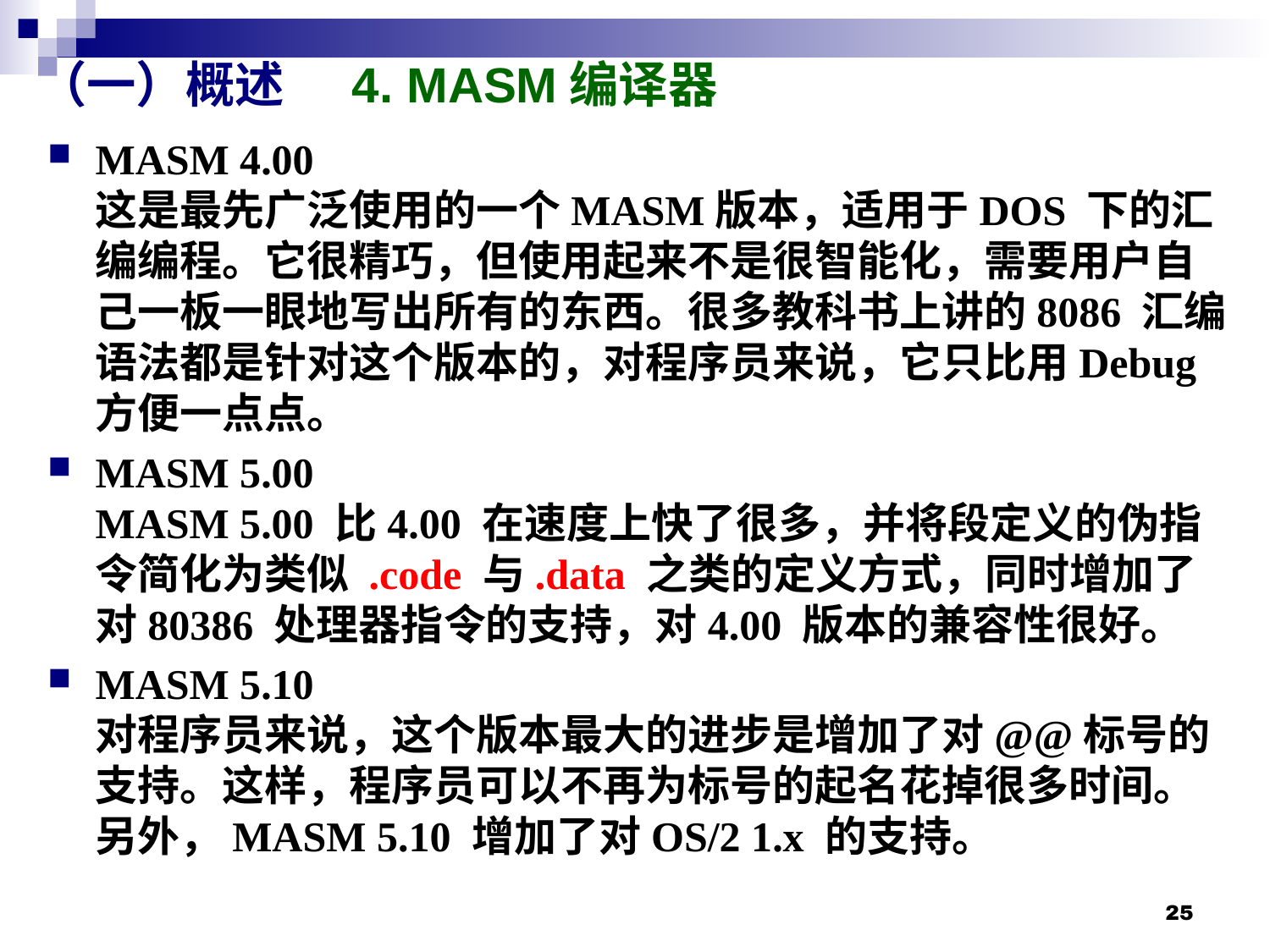

# （一）概述     4. MASM编译器
MASM 4.00
这是最先广泛使用的一个MASM版本，适用于DOS 下的汇编编程。它很精巧，但使用起来不是很智能化，需要用户自己一板一眼地写出所有的东西。很多教科书上讲的8086 汇编语法都是针对这个版本的，对程序员来说，它只比用Debug 方便一点点。
MASM 5.00
MASM 5.00 比4.00 在速度上快了很多，并将段定义的伪指令简化为类似 .code 与.data 之类的定义方式，同时增加了对80386 处理器指令的支持，对4.00 版本的兼容性很好。
MASM 5.10
对程序员来说，这个版本最大的进步是增加了对@@标号的支持。这样，程序员可以不再为标号的起名花掉很多时间。另外，MASM 5.10 增加了对OS/2 1.x 的支持。
25